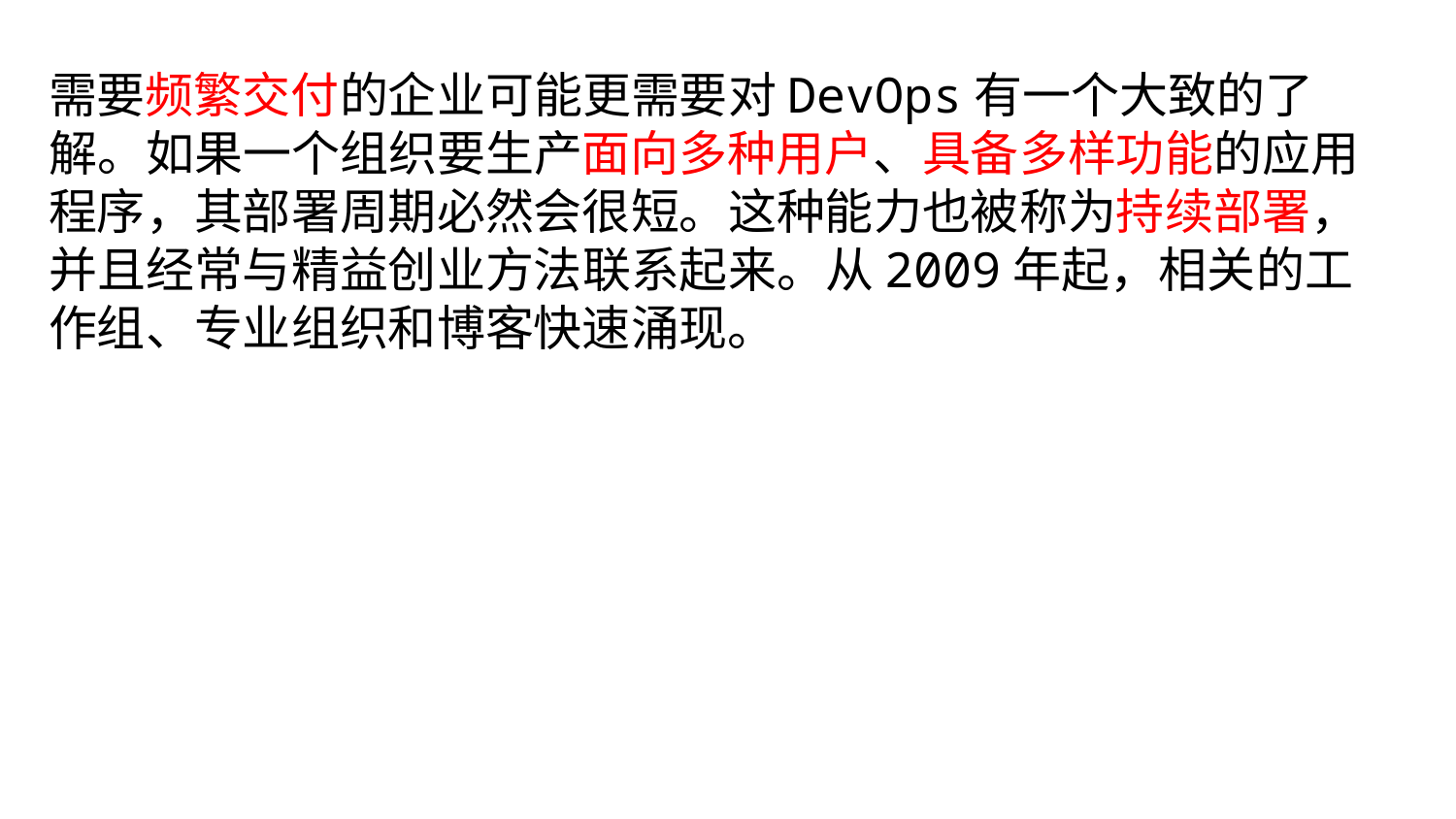

需要频繁交付的企业可能更需要对DevOps有一个大致的了解。如果一个组织要生产面向多种用户、具备多样功能的应用程序，其部署周期必然会很短。这种能力也被称为持续部署，并且经常与精益创业方法联系起来。从2009年起，相关的工作组、专业组织和博客快速涌现。